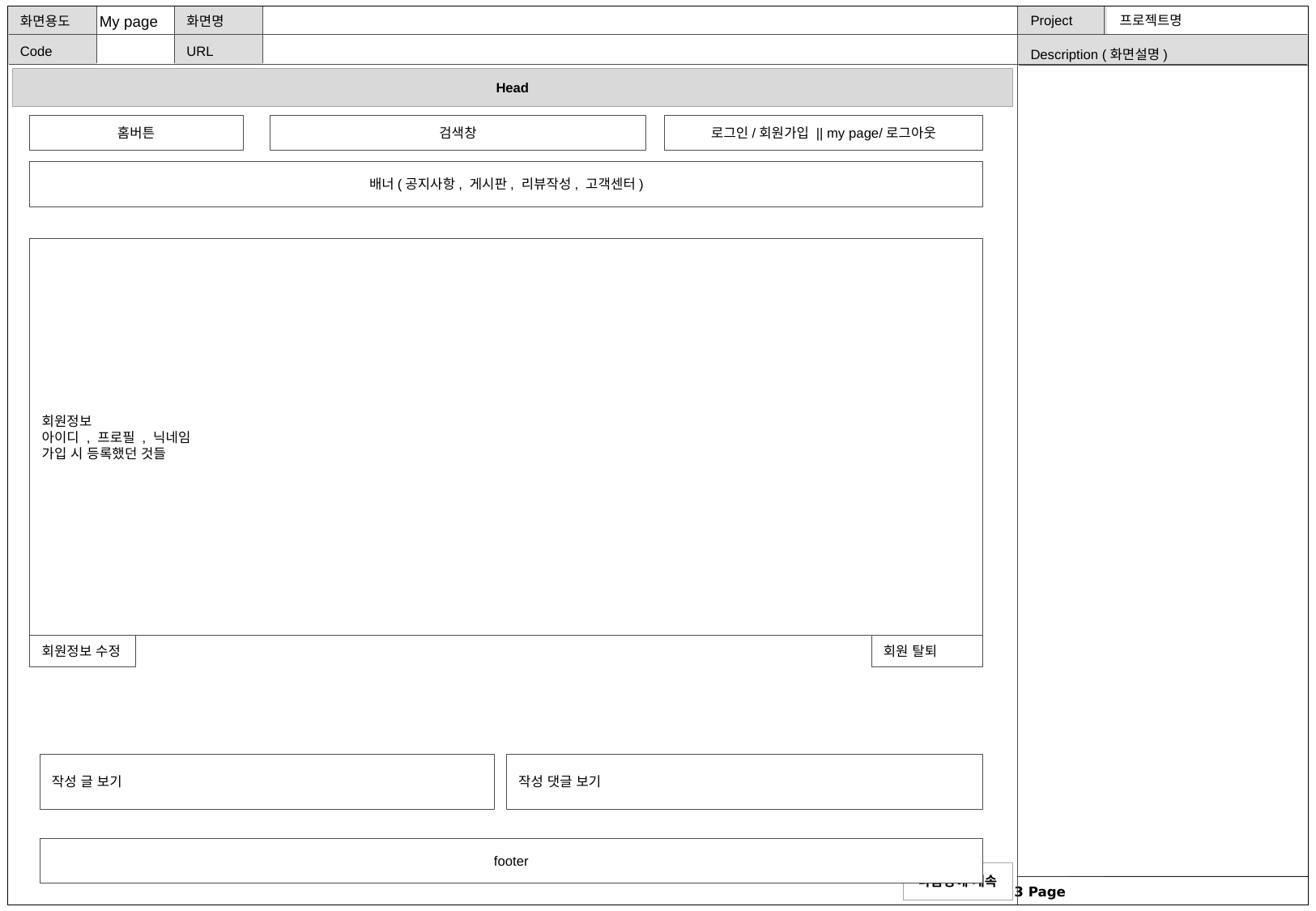

My page
홈버튼
검색창
로그인/회원가입 || my page/로그아웃
배너(공지사항, 게시판, 리뷰작성, 고객센터)
회원정보
아이디 , 프로필 , 닉네임
가입 시 등록했던 것들
회원정보 수정
회원 탈퇴
작성 글 보기
작성 댓글 보기
footer